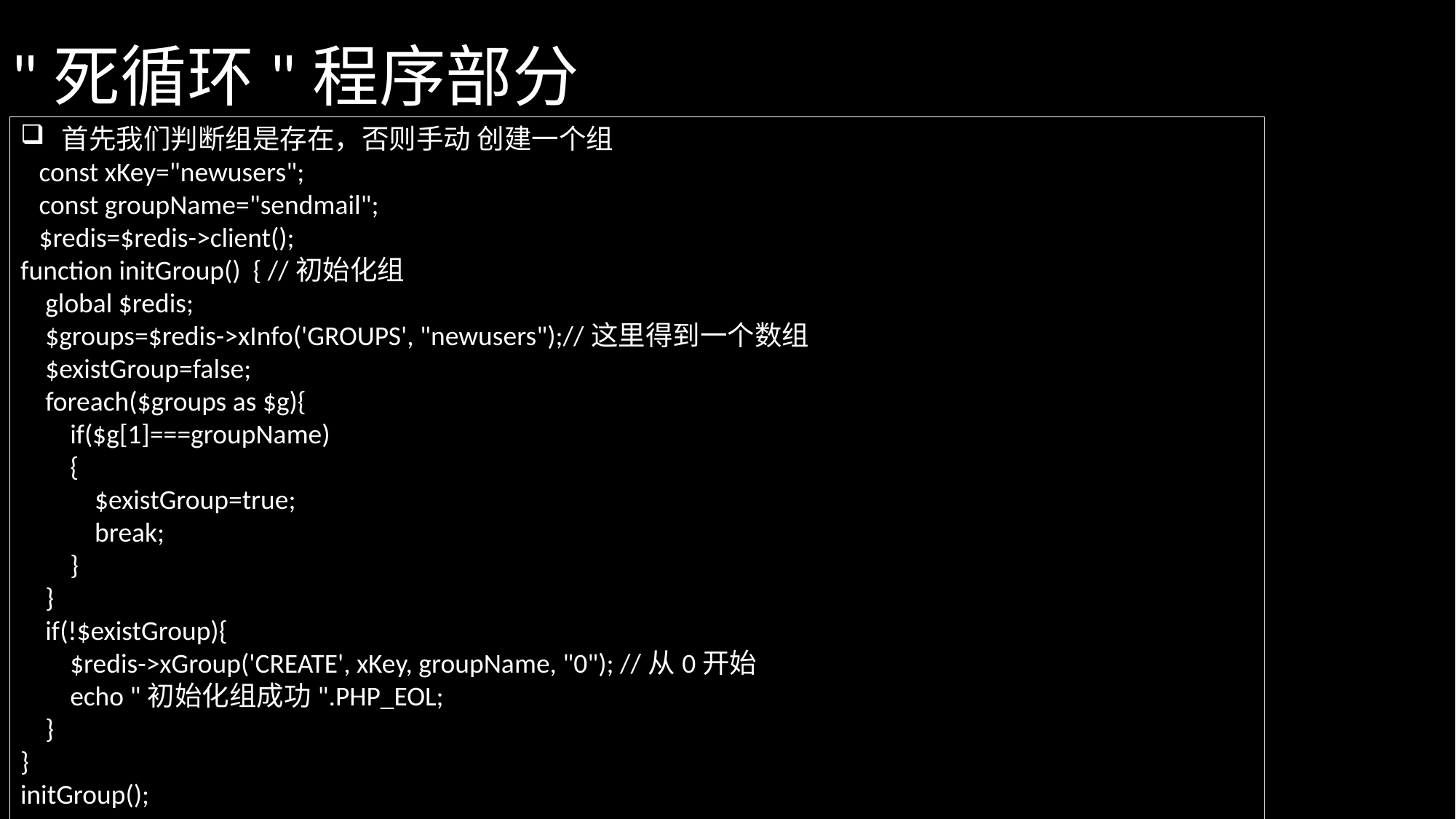

# "死循环"程序部分
首先我们判断组是存在，否则手动 创建一个组
   const xKey="newusers";
   const groupName="sendmail";
   $redis=$redis->client();
function initGroup()  { //初始化组
    global $redis;
    $groups=$redis->xInfo('GROUPS', "newusers");//这里得到一个数组
    $existGroup=false;
    foreach($groups as $g){
        if($g[1]===groupName)
        {
            $existGroup=true;
            break;
        }
    }
    if(!$existGroup){
        $redis->xGroup('CREATE', xKey, groupName, "0"); //从0开始
        echo "初始化组成功".PHP_EOL;
    }
}
initGroup();